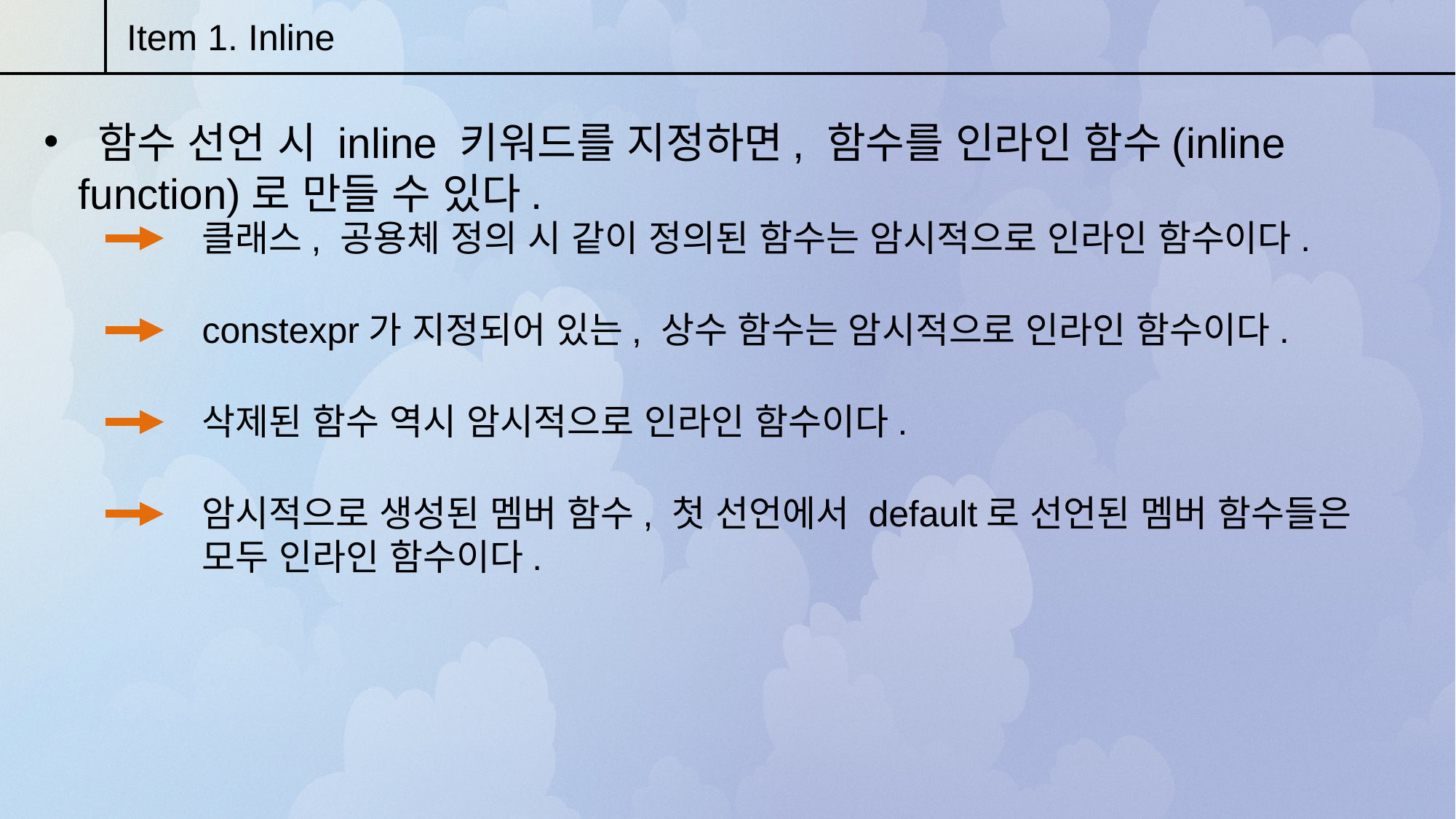

Item 1. Inline
 함수 선언 시 inline 키워드를 지정하면, 함수를 인라인 함수(inline function)로 만들 수 있다.
클래스, 공용체 정의 시 같이 정의된 함수는 암시적으로 인라인 함수이다.
constexpr가 지정되어 있는, 상수 함수는 암시적으로 인라인 함수이다.
삭제된 함수 역시 암시적으로 인라인 함수이다.
암시적으로 생성된 멤버 함수, 첫 선언에서 default로 선언된 멤버 함수들은 모두 인라인 함수이다.